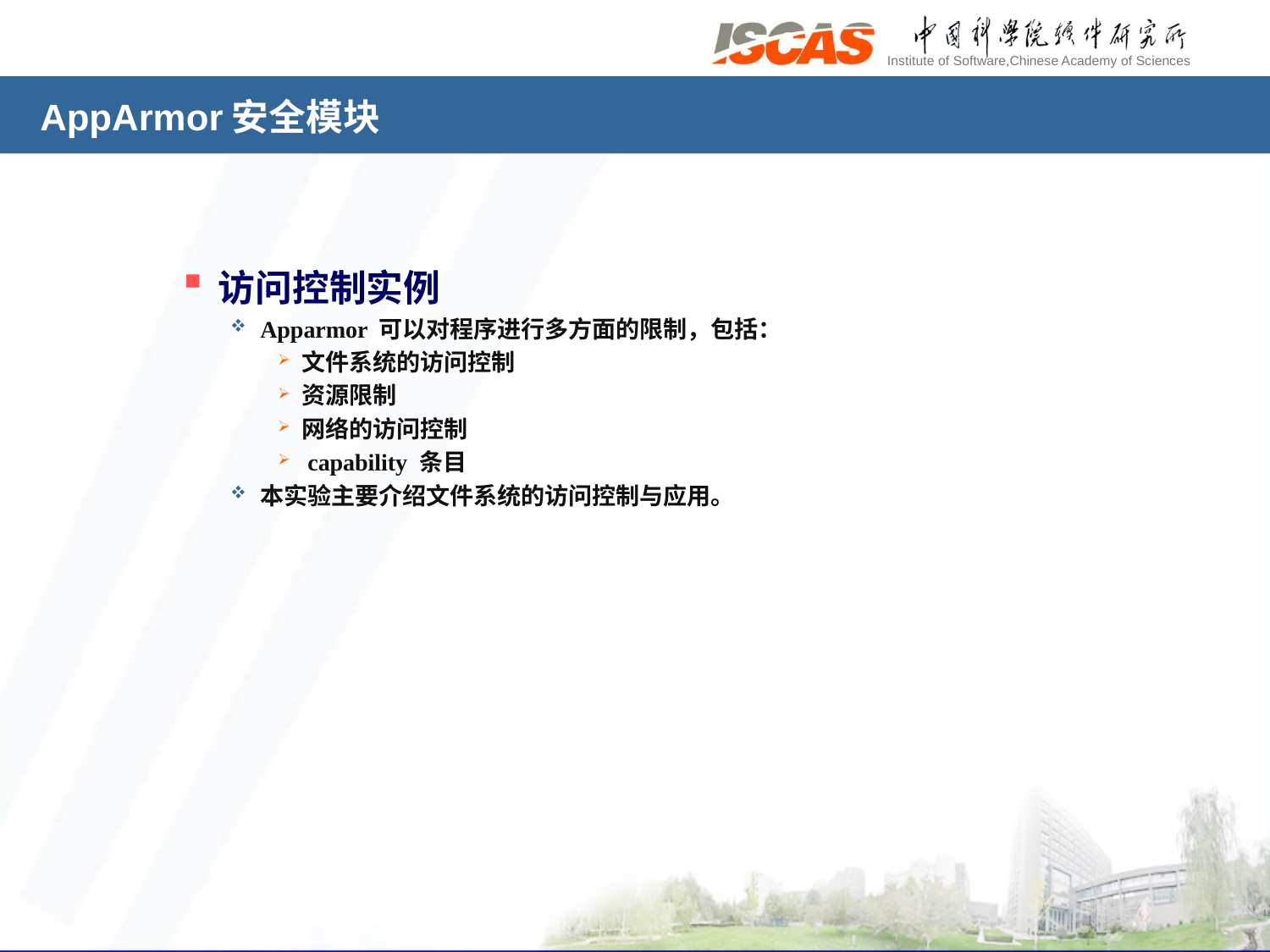

# AppArmor安全模块
访问控制实例
Apparmor 可以对程序进行多方面的限制，包括：
文件系统的访问控制
资源限制
网络的访问控制
 capability 条目
本实验主要介绍文件系统的访问控制与应用。